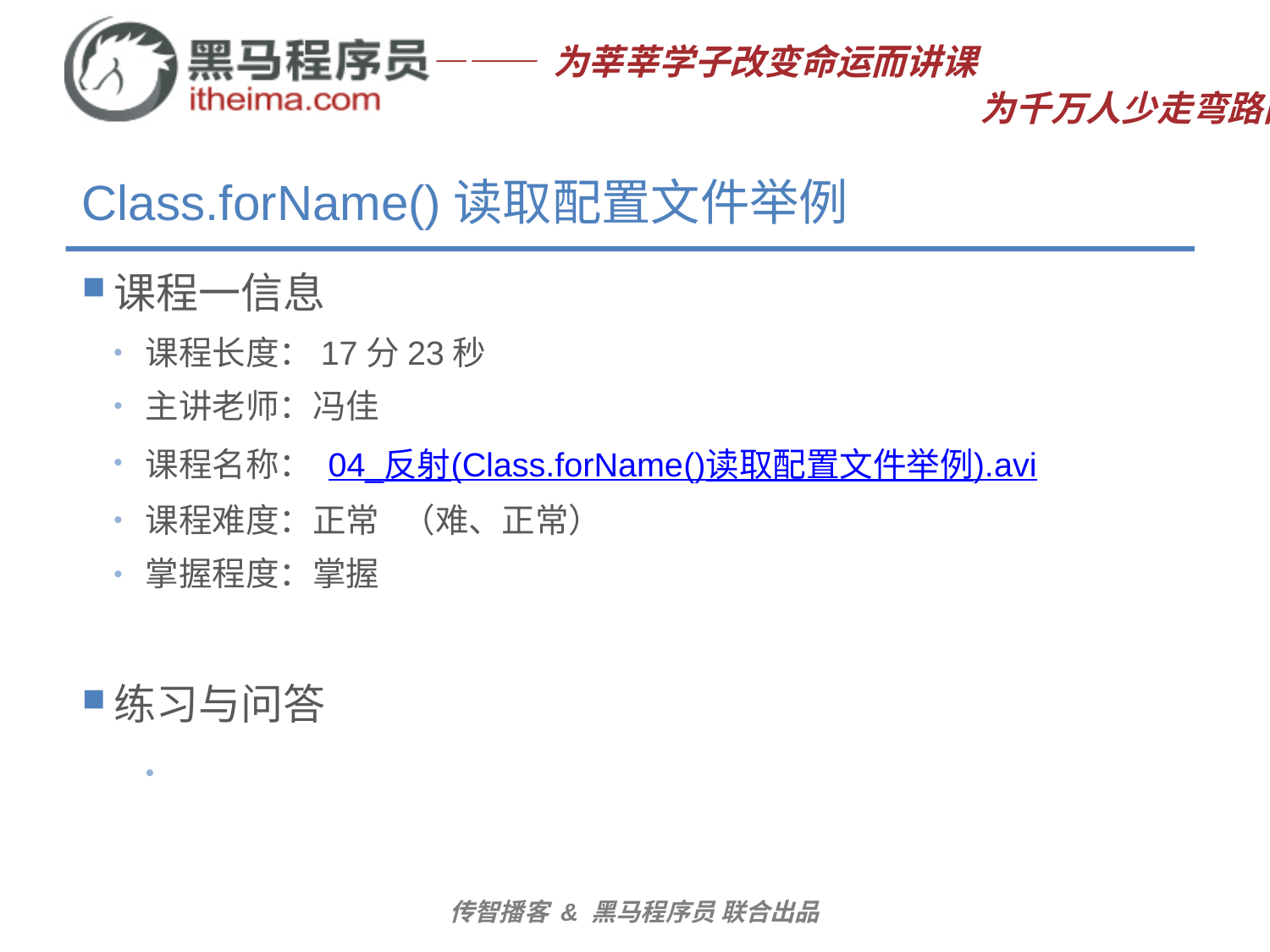

# Class.forName()读取配置文件举例
课程一信息
课程长度：17分23秒
主讲老师：冯佳
课程名称： 04_反射(Class.forName()读取配置文件举例).avi
课程难度：正常   （难、正常）
掌握程度：掌握

练习与问答